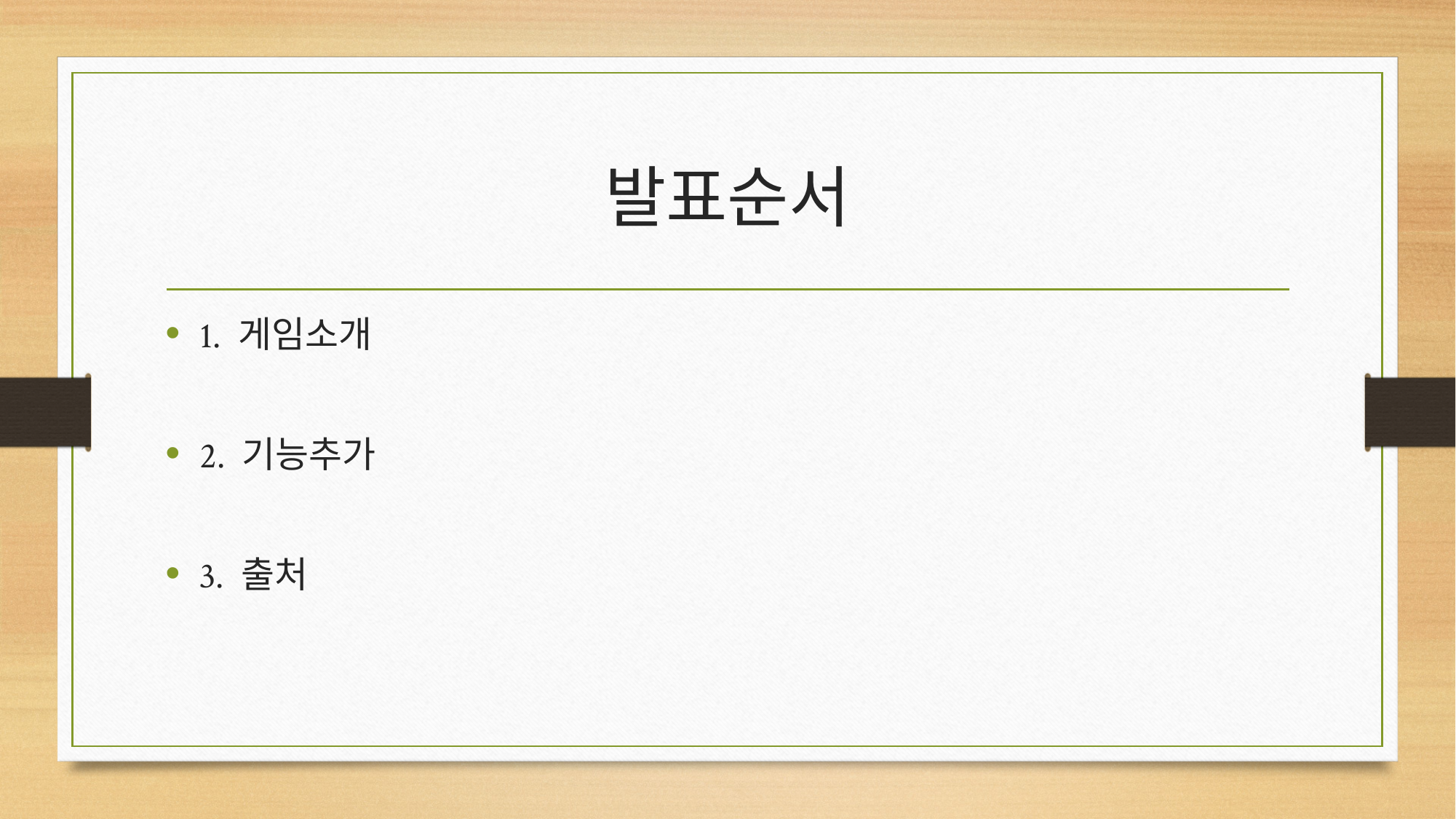

# 발표순서
1. 게임소개

2. 기능추가

3. 출처